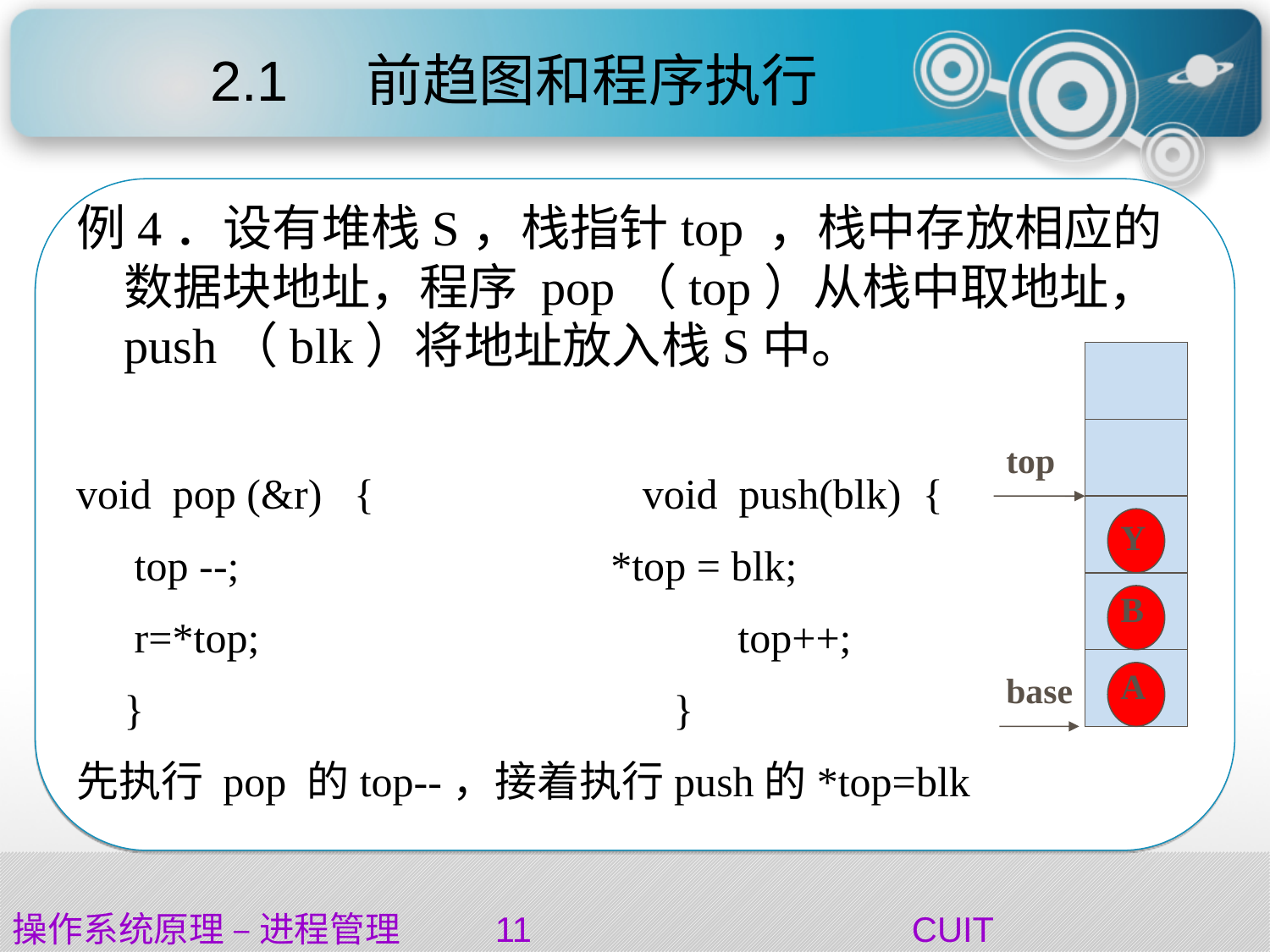

# 2.1	 前趋图和程序执行
例4．设有堆栈S，栈指针top ，栈中存放相应的数据块地址，程序 pop（top）从栈中取地址，push（blk）将地址放入栈S中。

void  pop (&r)   {              	 void  push(blk)  {
	 top --; 			          *top = blk;
	 r=*top;		                      top++;
	}                                                  }
先执行 pop 的top--，接着执行push的*top=blk

top

Y

B

A
base